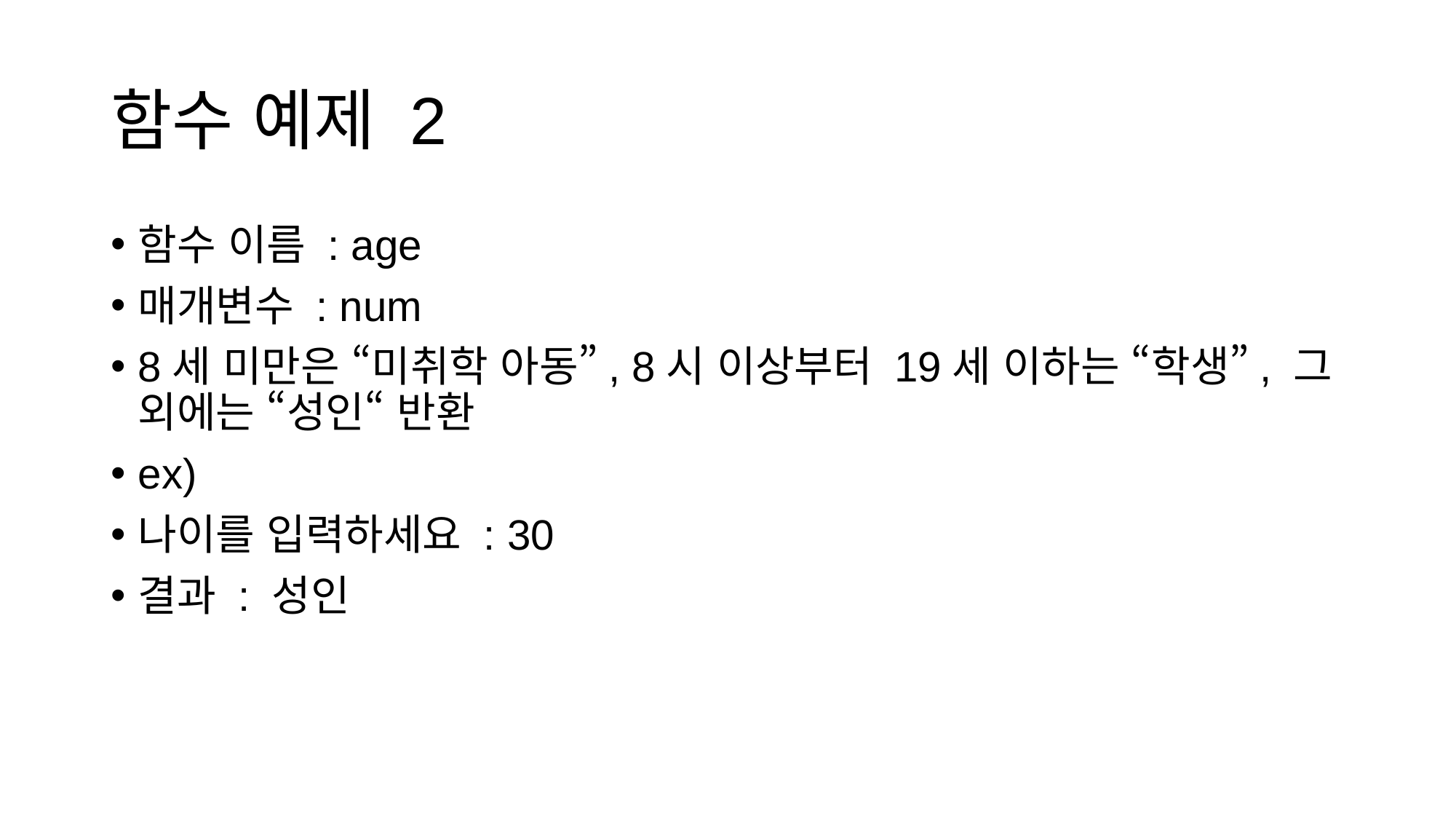

# 함수 예제 2
함수 이름 : age
매개변수 : num
8세 미만은 “미취학 아동”, 8시 이상부터 19세 이하는 “학생”, 그 외에는 “성인“ 반환
ex)
나이를 입력하세요 : 30
결과 : 성인